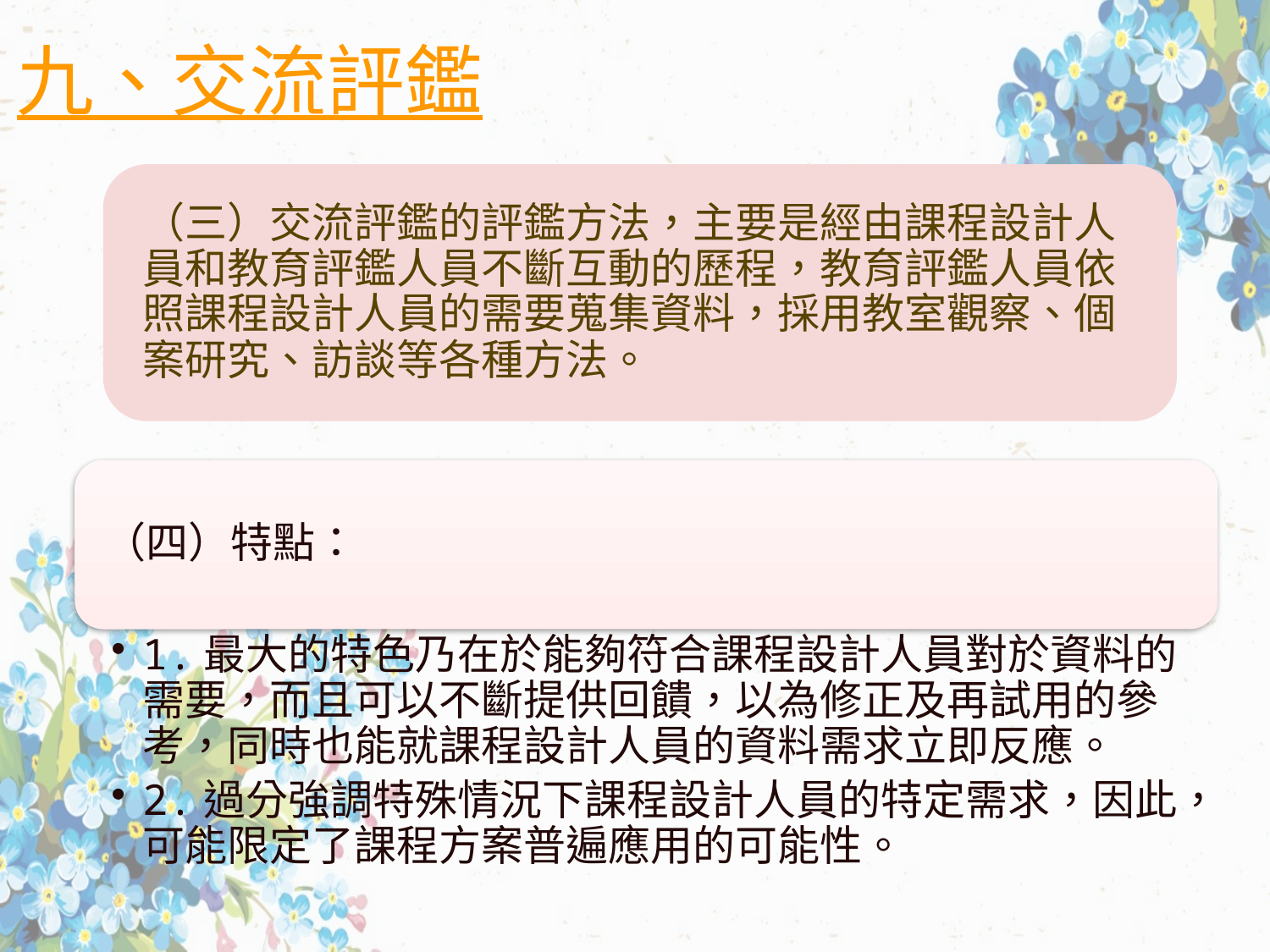

# 九、交流評鑑
（三）交流評鑑的評鑑方法，主要是經由課程設計人員和教育評鑑人員不斷互動的歷程，教育評鑑人員依照課程設計人員的需要蒐集資料，採用教室觀察、個案研究、訪談等各種方法。
（四）特點：
1.最大的特色乃在於能夠符合課程設計人員對於資料的需要，而且可以不斷提供回饋，以為修正及再試用的參考，同時也能就課程設計人員的資料需求立即反應。
2.過分強調特殊情況下課程設計人員的特定需求，因此，可能限定了課程方案普遍應用的可能性。